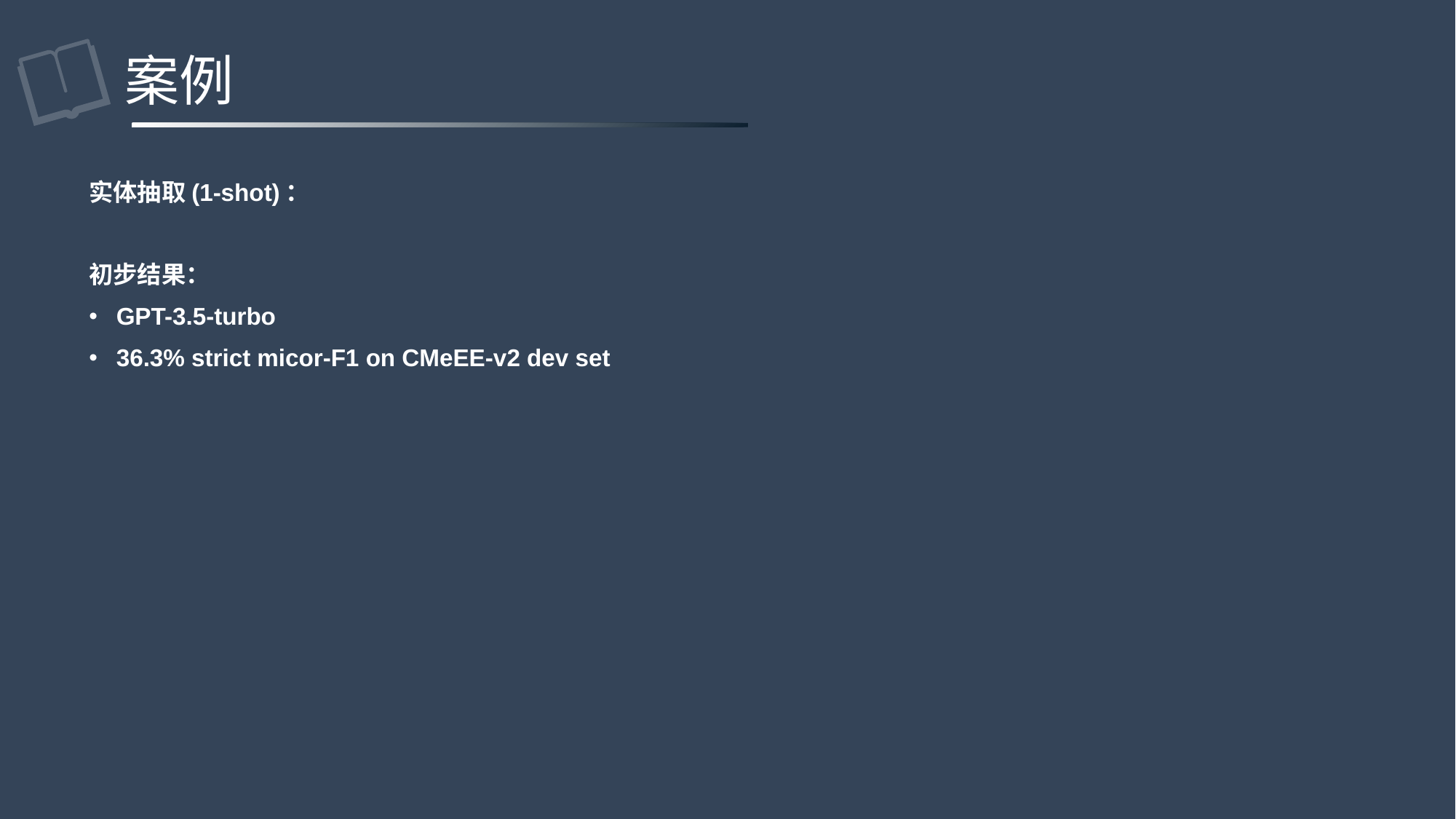

# 案例
实体抽取(1-shot)：

初步结果：
GPT-3.5-turbo
36.3% strict micor-F1 on CMeEE-v2 dev set